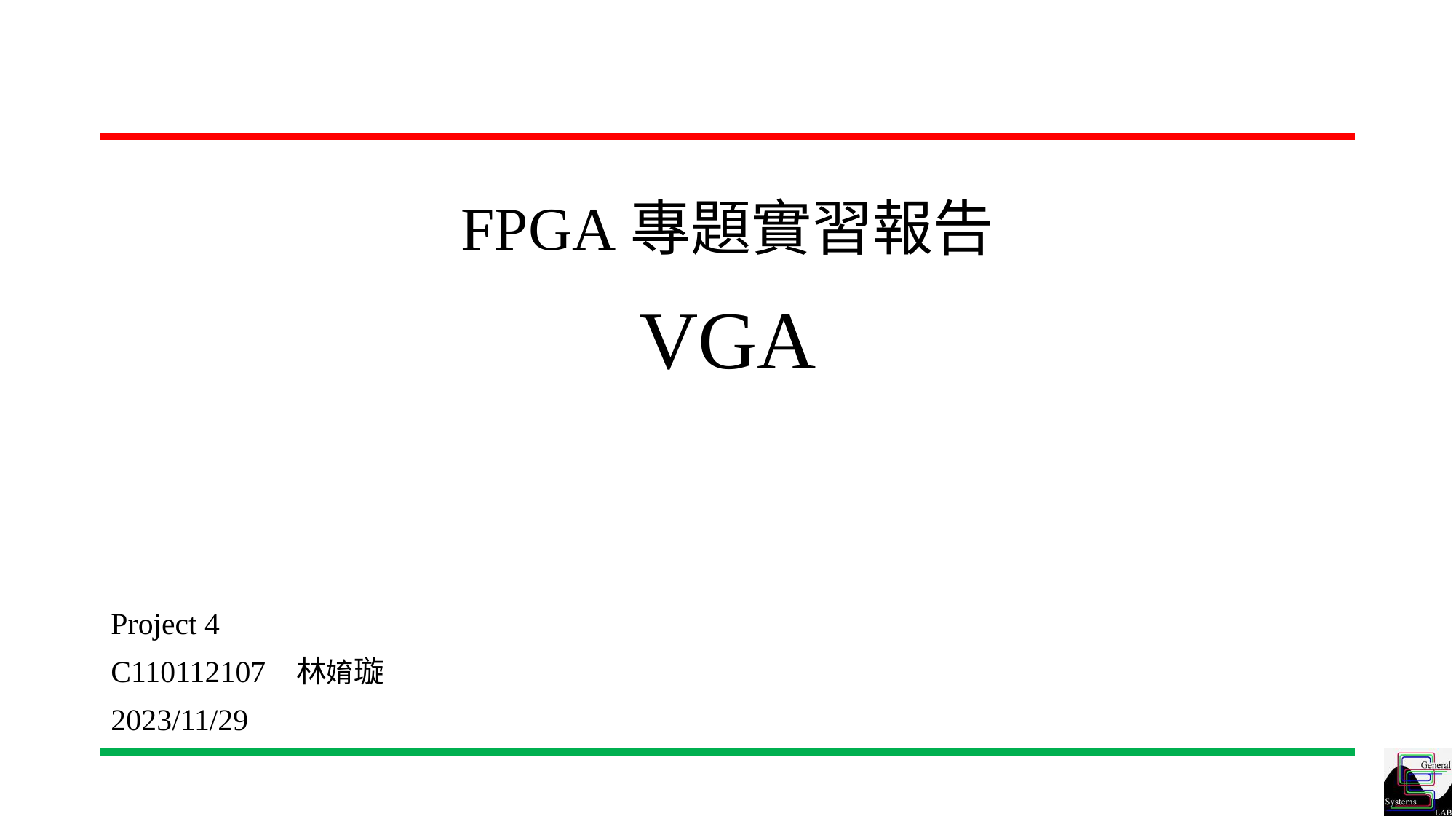

# FPGA專題實習報告 VGA
Project 4
C110112107   林㛩璇
2023/11/29